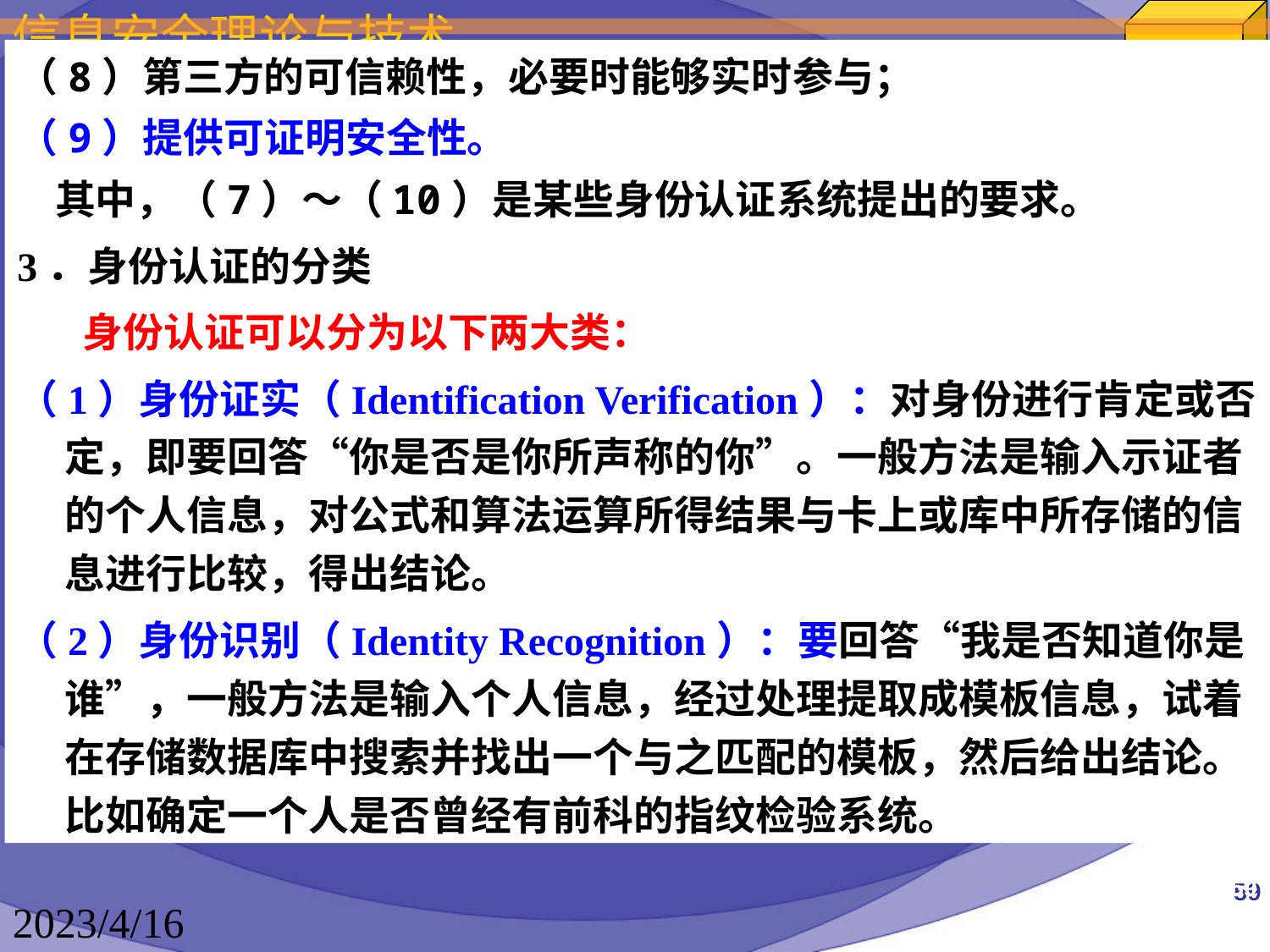

（8）第三方的可信赖性，必要时能够实时参与；
（9）提供可证明安全性。
   其中，（7）～（10）是某些身份认证系统提出的要求。
3．身份认证的分类
      身份认证可以分为以下两大类：
（1）身份证实（Identification Verification）：对身份进行肯定或否定，即要回答“你是否是你所声称的你”。一般方法是输入示证者的个人信息，对公式和算法运算所得结果与卡上或库中所存储的信息进行比较，得出结论。
（2）身份识别（Identity Recognition）：要回答“我是否知道你是谁”，一般方法是输入个人信息，经过处理提取成模板信息，试着在存储数据库中搜索并找出一个与之匹配的模板，然后给出结论。比如确定一个人是否曾经有前科的指纹检验系统。
59
2023/4/16